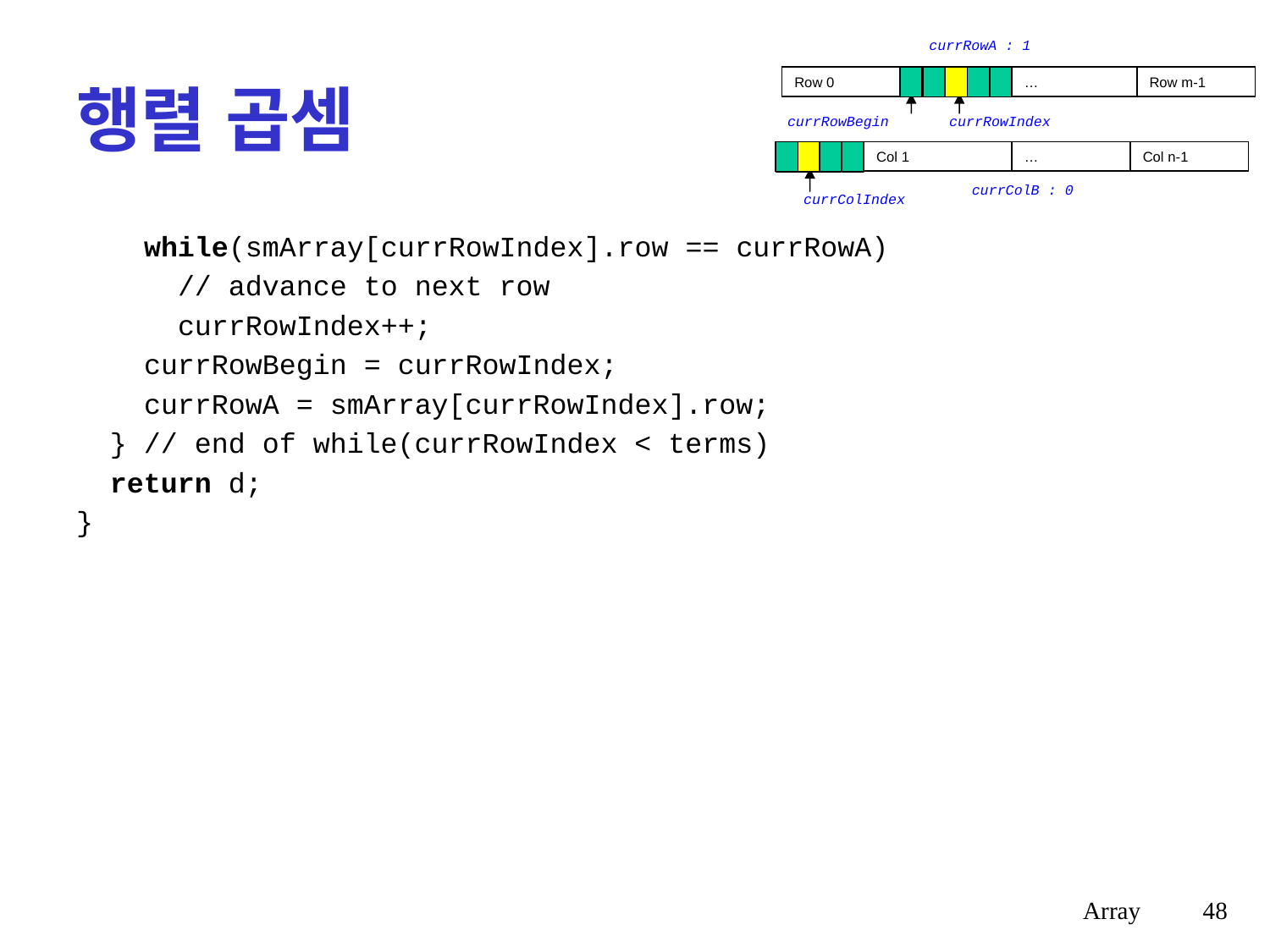

currRowA : 1
Row 0

Row m-1

…

currRowBegin
currRowIndex

Col 1
…
Col n-1

currColB : 0
currColIndex
# 행렬 곱셈
    while(smArray[currRowIndex].row == currRowA)
      // advance to next row
      currRowIndex++;
    currRowBegin = currRowIndex;
    currRowA = smArray[currRowIndex].row;
  } // end of while(currRowIndex < terms)
  return d;
}

Array
48